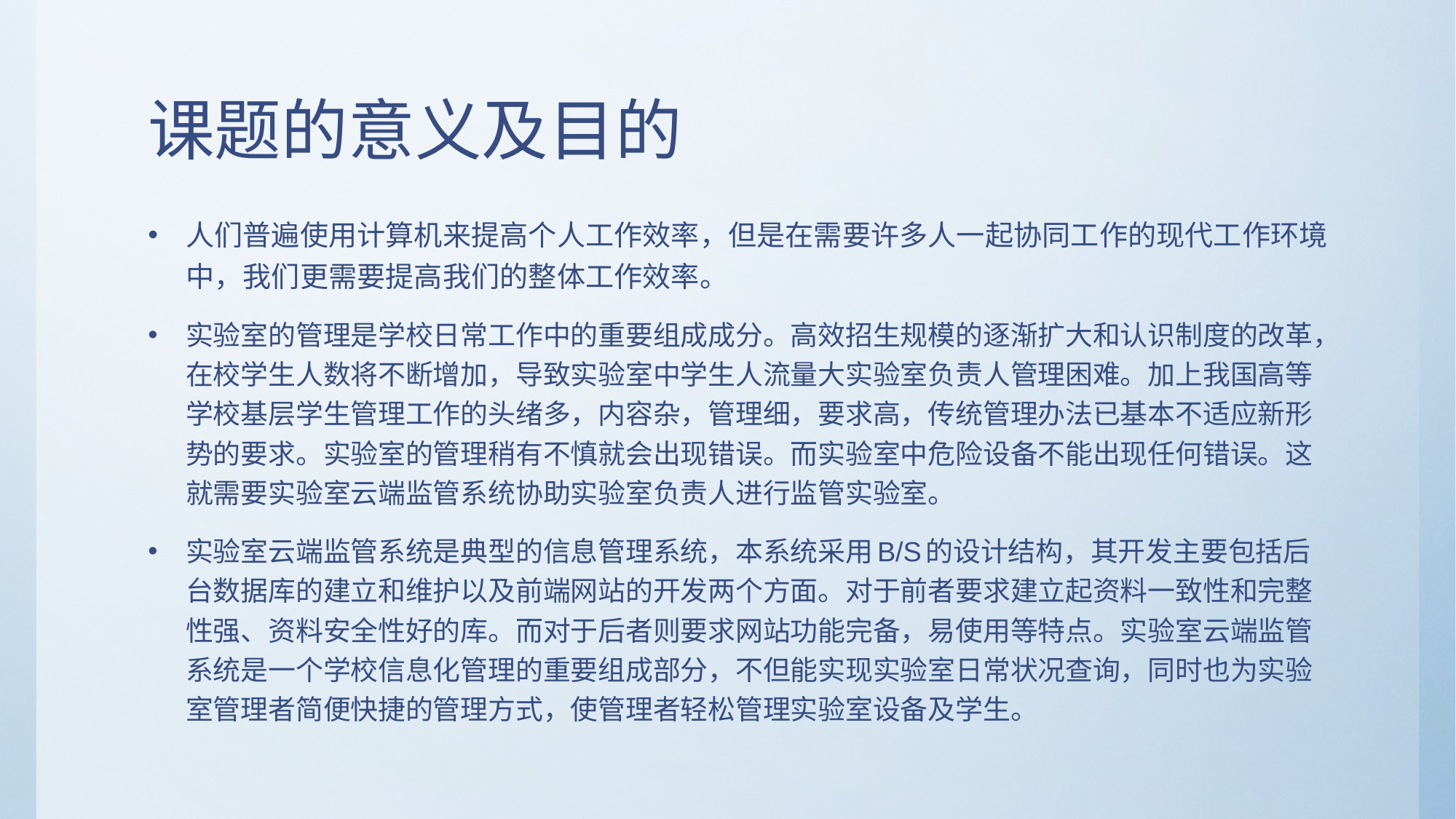

# 课题的意义及目的
人们普遍使用计算机来提高个人工作效率，但是在需要许多人一起协同工作的现代工作环境中，我们更需要提高我们的整体工作效率。
实验室的管理是学校日常工作中的重要组成成分。高效招生规模的逐渐扩大和认识制度的改革，在校学生人数将不断增加，导致实验室中学生人流量大实验室负责人管理困难。加上我国高等学校基层学生管理工作的头绪多，内容杂，管理细，要求高，传统管理办法已基本不适应新形势的要求。实验室的管理稍有不慎就会出现错误。而实验室中危险设备不能出现任何错误。这就需要实验室云端监管系统协助实验室负责人进行监管实验室。
实验室云端监管系统是典型的信息管理系统，本系统采用B/S的设计结构，其开发主要包括后台数据库的建立和维护以及前端网站的开发两个方面。对于前者要求建立起资料一致性和完整性强、资料安全性好的库。而对于后者则要求网站功能完备，易使用等特点。实验室云端监管系统是一个学校信息化管理的重要组成部分，不但能实现实验室日常状况查询，同时也为实验室管理者简便快捷的管理方式，使管理者轻松管理实验室设备及学生。